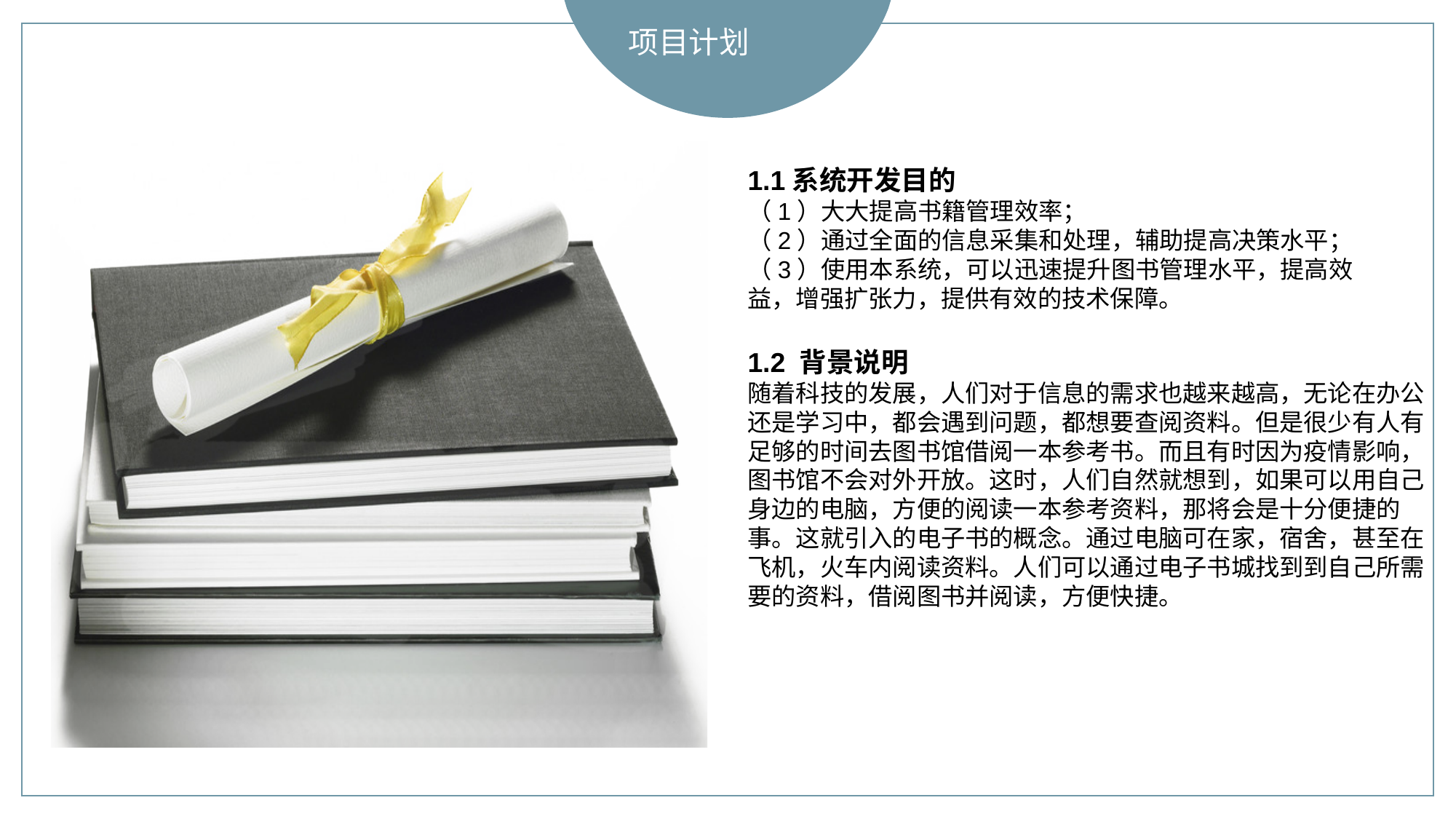

项目计划

1.1系统开发目的
（1）大大提高书籍管理效率；
（2）通过全面的信息采集和处理，辅助提高决策水平；
（3）使用本系统，可以迅速提升图书管理水平，提高效           益，增强扩张力，提供有效的技术保障。

1.2 背景说明
随着科技的发展，人们对于信息的需求也越来越高，无论在办公还是学习中，都会遇到问题，都想要查阅资料。但是很少有人有足够的时间去图书馆借阅一本参考书。而且有时因为疫情影响，图书馆不会对外开放。这时，人们自然就想到，如果可以用自己身边的电脑，方便的阅读一本参考资料，那将会是十分便捷的事。这就引入的电子书的概念。通过电脑可在家，宿舍，甚至在飞机，火车内阅读资料。人们可以通过电子书城找到到自己所需要的资料，借阅图书并阅读，方便快捷。